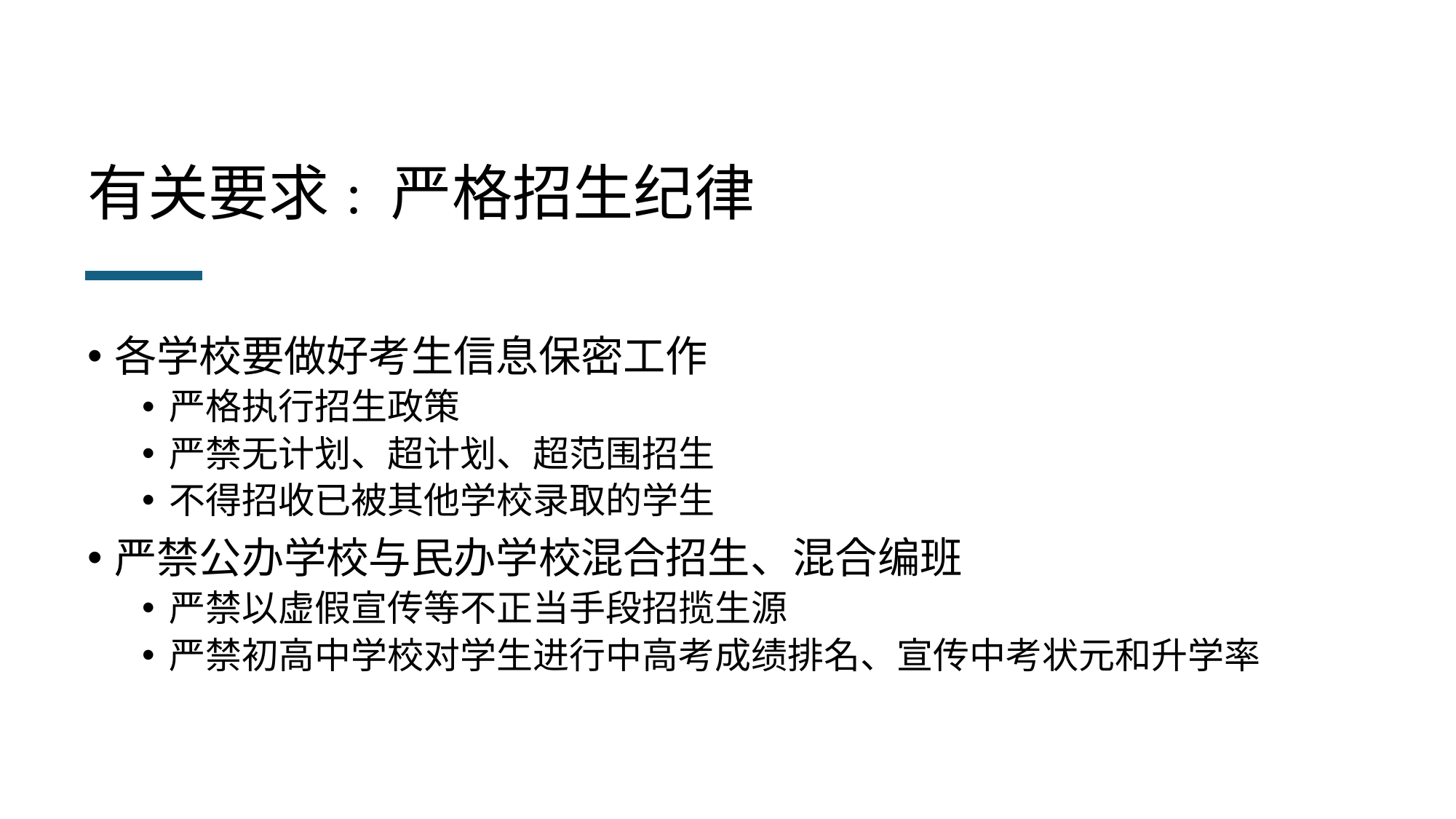

# 有关要求: 严格招生纪律
各学校要做好考生信息保密工作
严格执行招生政策
严禁无计划、超计划、超范围招生
不得招收已被其他学校录取的学生
严禁公办学校与民办学校混合招生、混合编班
严禁以虚假宣传等不正当手段招揽生源
严禁初高中学校对学生进行中高考成绩排名、宣传中考状元和升学率